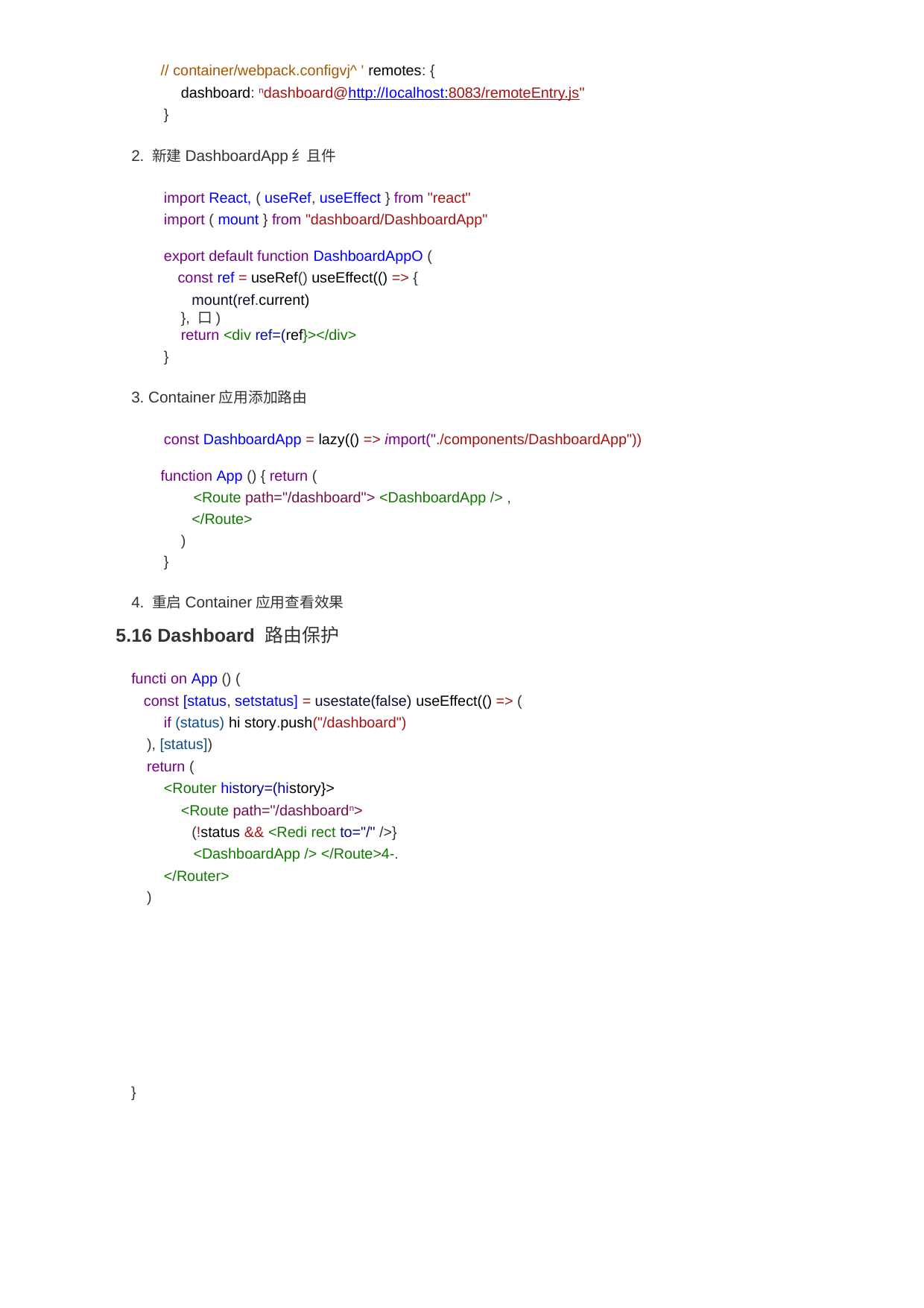

// container/webpack.configvj^ ' remotes: {
dashboard: ndashboard@http://Iocalhost:8083/remoteEntry.js"
}
2. 新建DashboardApp纟且件
import React, ( useRef, useEffect } from "react"
import ( mount } from "dashboard/DashboardApp"
export default function DashboardAppO (
const ref = useRef() useEffect(() => {
mount(ref.current)
}, 口)
return <div ref=(ref}></div>
}
3. Container应用添加路由
const DashboardApp = lazy(() => import("./components/DashboardApp"))
function App () { return (
<Route path="/dashboard"> <DashboardApp /> ,
</Route>
)
}
4. 重启Container应用查看效果
5.16 Dashboard 路由保护
functi on App () (
const [status, setstatus] = usestate(false) useEffect(() => (
if (status) hi story.push("/dashboard")
), [status])
return (
<Router history=(history}>
<Route path="/dashboardn>
(!status && <Redi rect to="/" />}
<DashboardApp /> </Route>4-.
</Router>
)
}